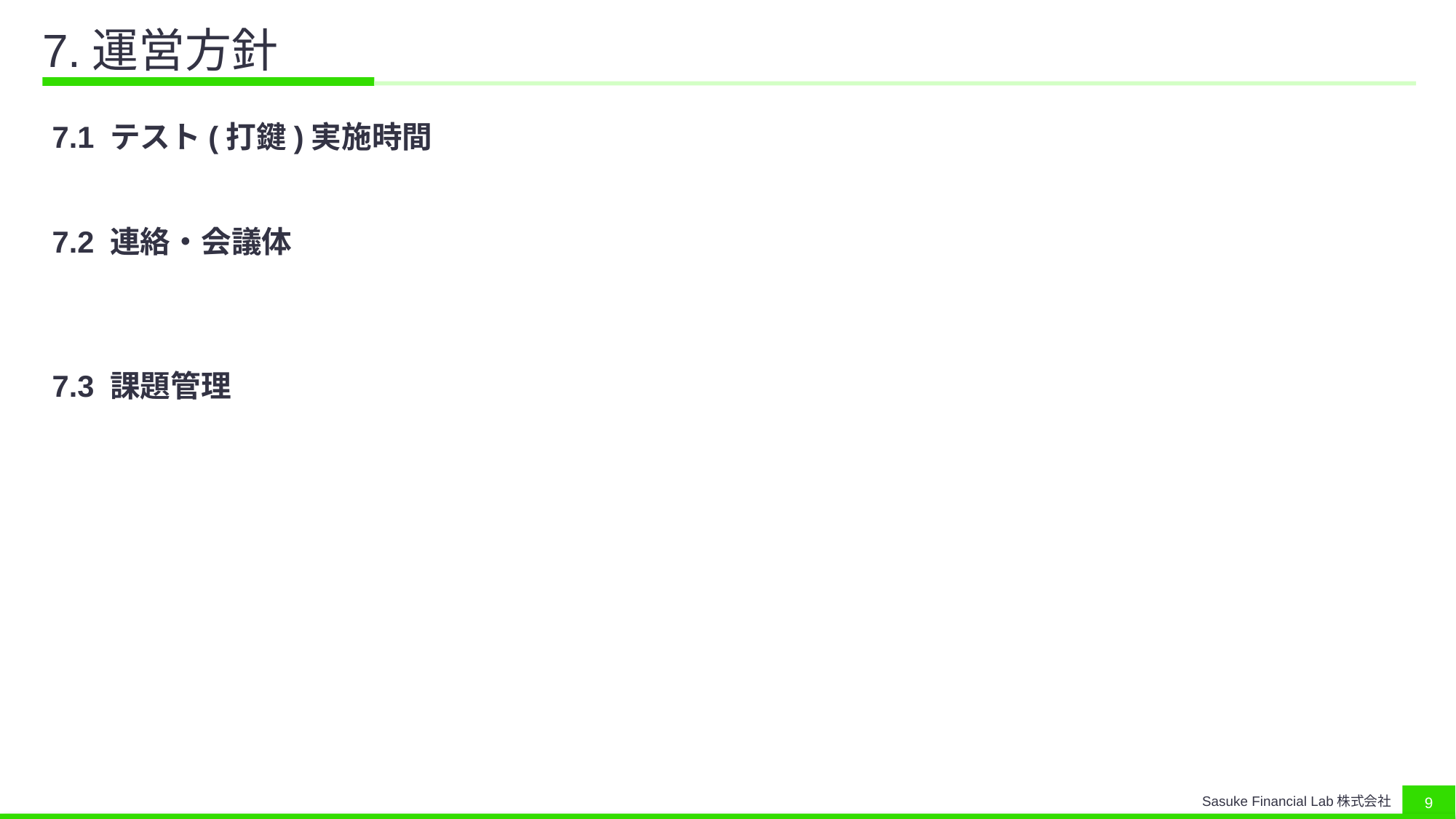

# 7.運営方針
7.1 テスト(打鍵)実施時間

7.2 連絡・会議体

7.3 課題管理

9
Sasuke Financial Lab株式会社